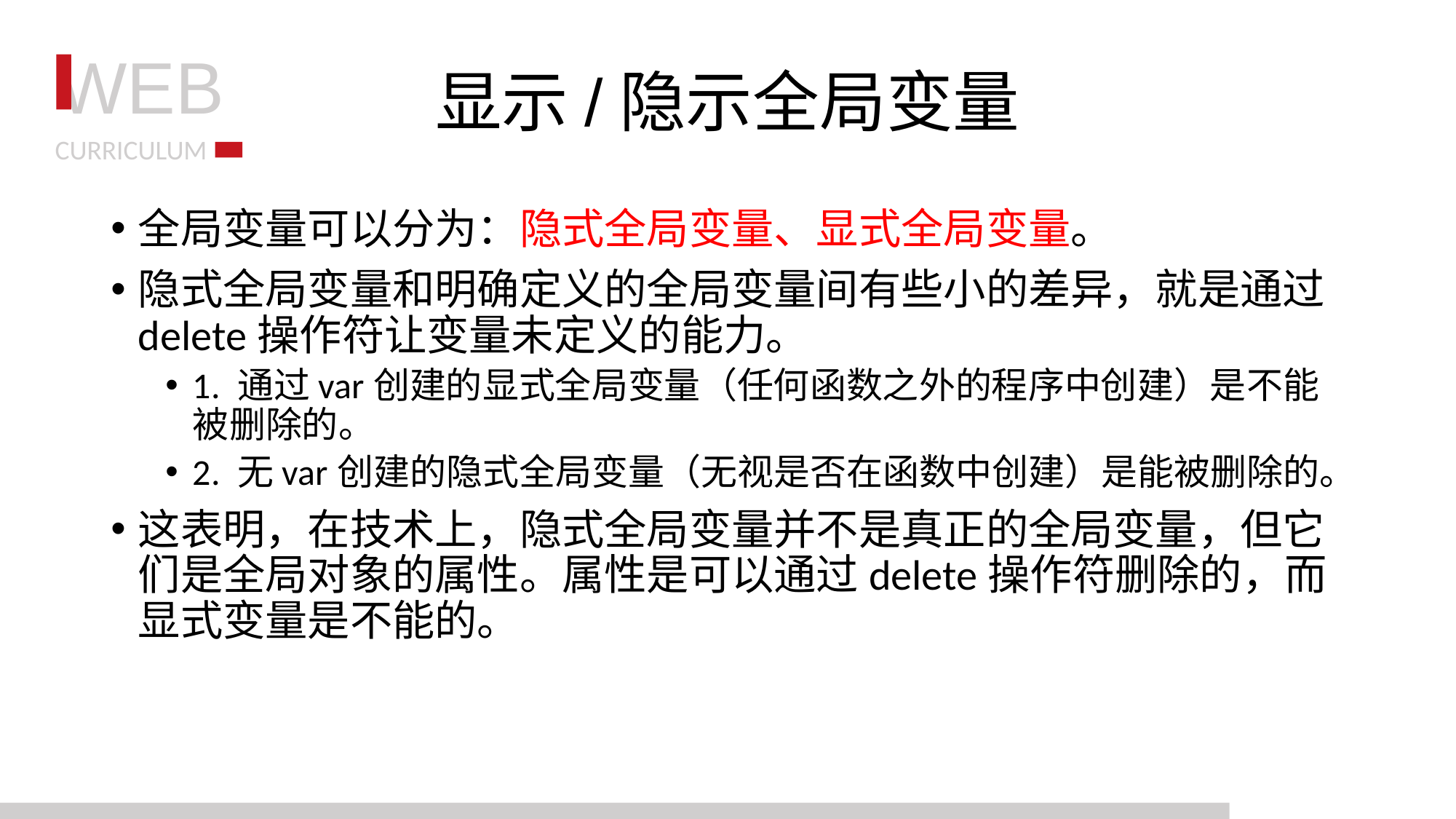

# 显示/隐示全局变量
全局变量可以分为：隐式全局变量、显式全局变量。
隐式全局变量和明确定义的全局变量间有些小的差异，就是通过delete操作符让变量未定义的能力。
1. 通过var创建的显式全局变量（任何函数之外的程序中创建）是不能被删除的。
2. 无var创建的隐式全局变量（无视是否在函数中创建）是能被删除的。
这表明，在技术上，隐式全局变量并不是真正的全局变量，但它们是全局对象的属性。属性是可以通过delete操作符删除的，而显式变量是不能的。